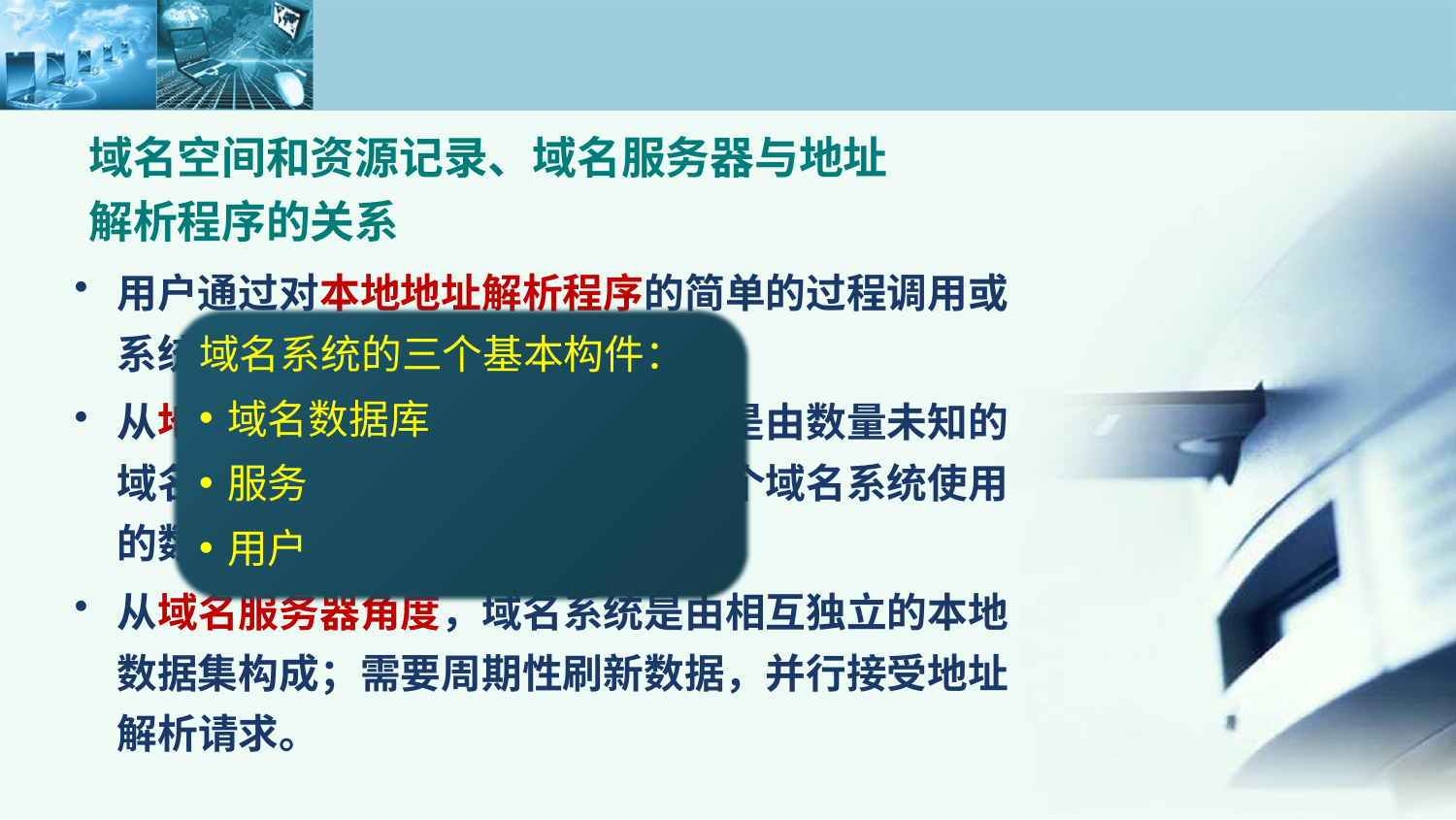

域名空间和资源记录、域名服务器与地址解析程序的关系
用户通过对本地地址解析程序的简单的过程调用或系统调用，对域名系统进行访问；
从地址解析程序的角度，域名系统是由数量未知的域名服务器构成的系统，且将每一个域名系统使用的数据库视为基本静态的数据库；
从域名服务器角度，域名系统是由相互独立的本地数据集构成；需要周期性刷新数据，并行接受地址解析请求。
域名系统的三个基本构件：
域名数据库
服务
用户